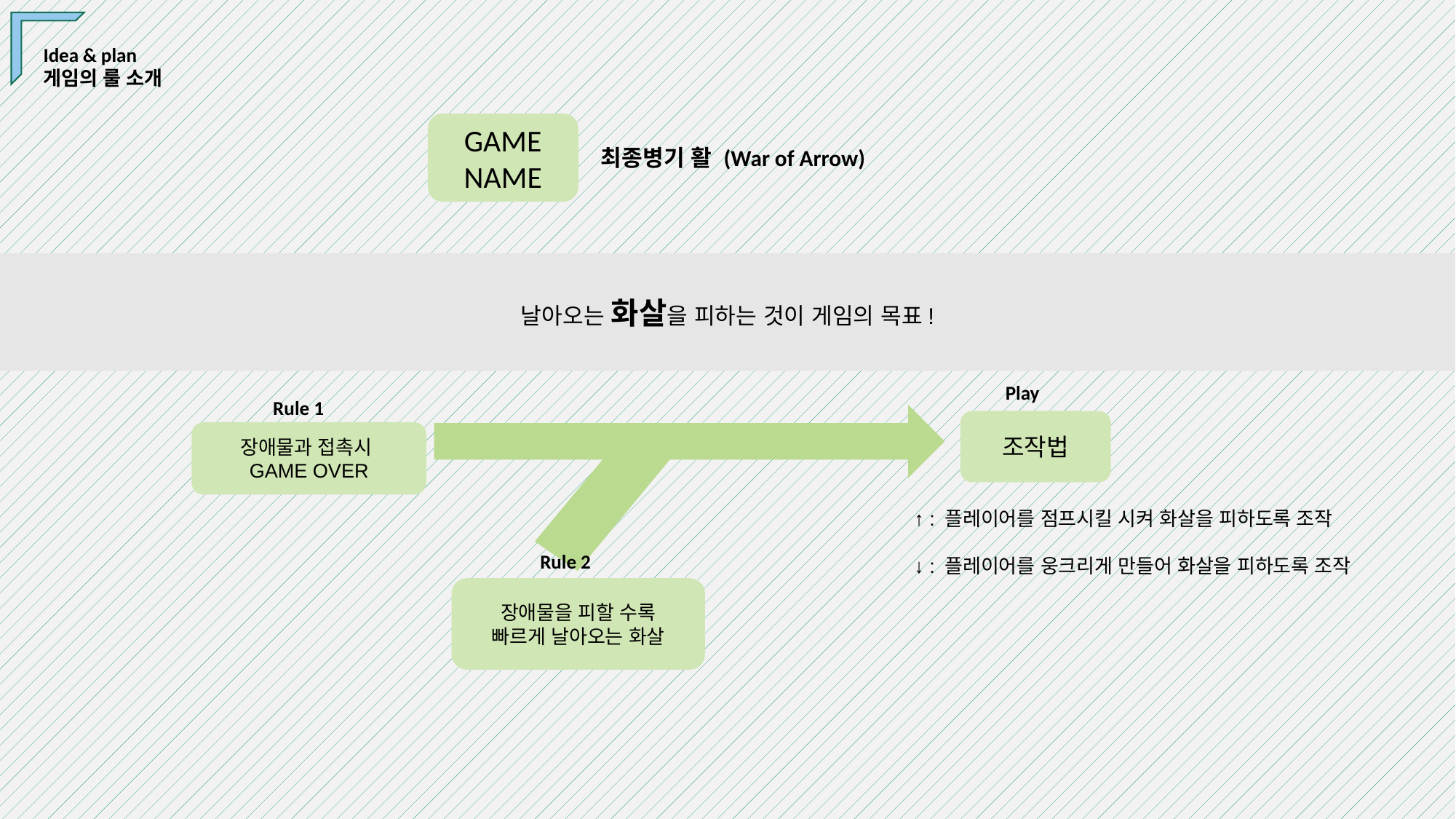

Idea & plan
게임의 룰 소개
GAME
NAME
최종병기 활 (War of Arrow)
날아오는 화살을 피하는 것이 게임의 목표!
Play
Rule 1

조작법
장애물과 접촉시
GAME OVER

↑ : 플레이어를 점프시킬 시켜 화살을 피하도록 조작

↓ : 플레이어를 웅크리게 만들어 화살을 피하도록 조작
Rule 2
장애물을 피할 수록
빠르게 날아오는 화살